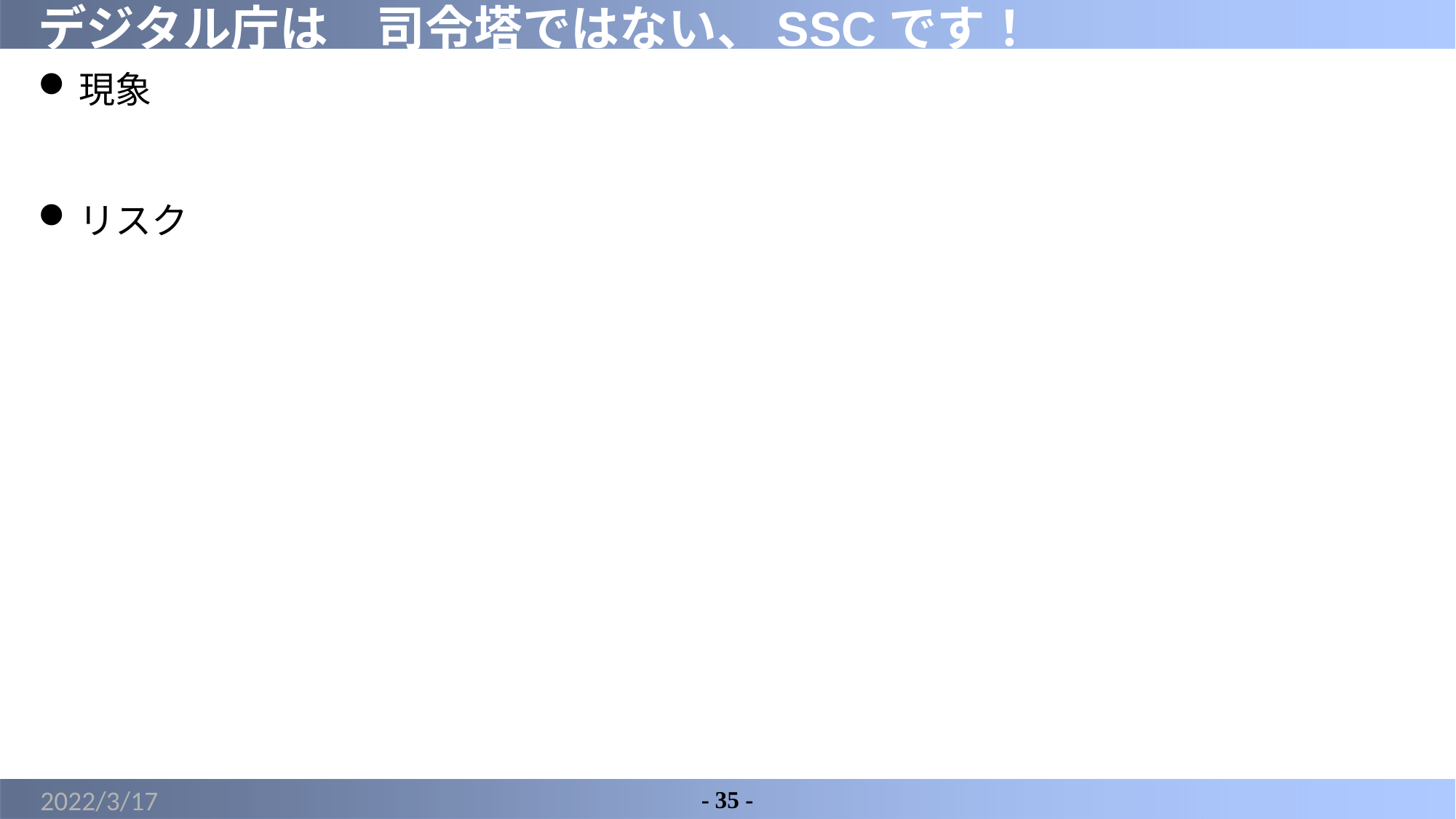

# デジタル庁は　司令塔ではない、SSCです！
現象

リスク

2022/3/17
- 35 -